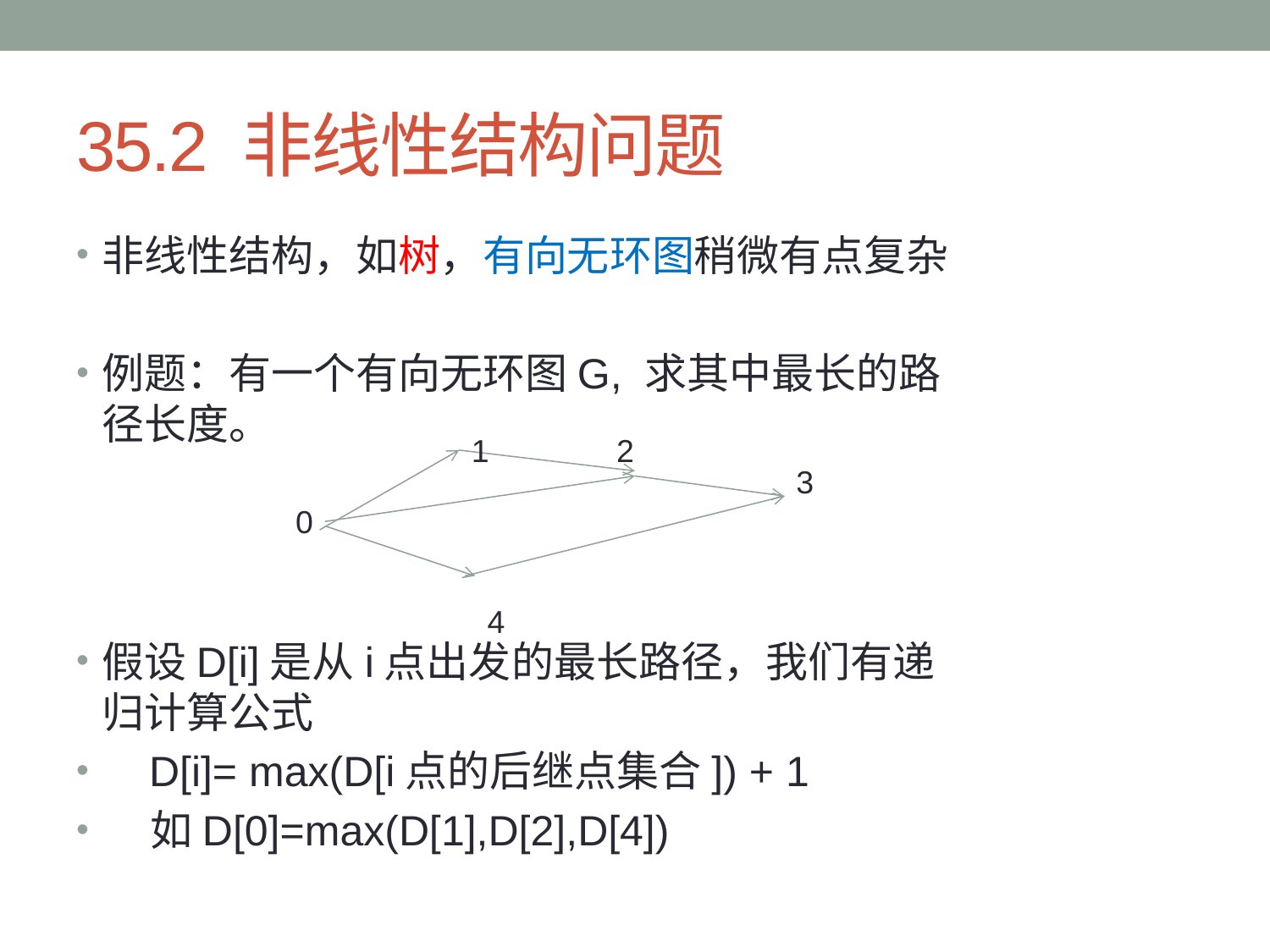

# 35.2 非线性结构问题
非线性结构，如树，有向无环图稍微有点复杂

例题：有一个有向无环图G, 求其中最长的路径长度。

假设D[i]是从i点出发的最长路径，我们有递归计算公式
    D[i]= max(D[i点的后继点集合]) + 1
    如D[0]=max(D[1],D[2],D[4])

1
2
3
0
4